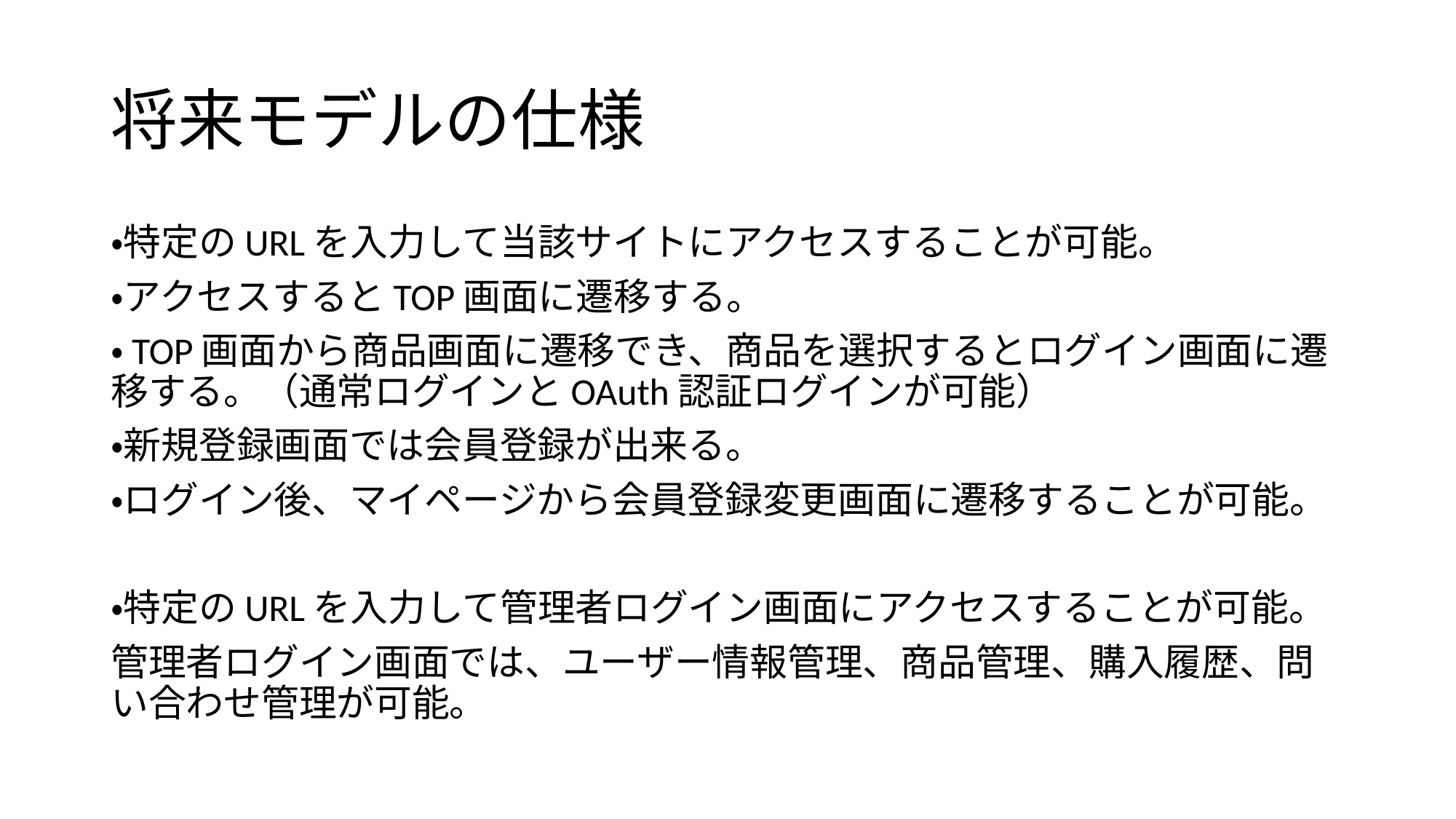

# 将来モデルの仕様
・特定のURLを入力して当該サイトにアクセスすることが可能。
・アクセスするとTOP画面に遷移する。
・TOP画面から商品画面に遷移でき、商品を選択するとログイン画面に遷移する。（通常ログインとOAuth認証ログインが可能）
・新規登録画面では会員登録が出来る。
・ログイン後、マイページから会員登録変更画面に遷移することが可能。

・特定のURLを入力して管理者ログイン画面にアクセスすることが可能。
管理者ログイン画面では、ユーザー情報管理、商品管理、購入履歴、問い合わせ管理が可能。